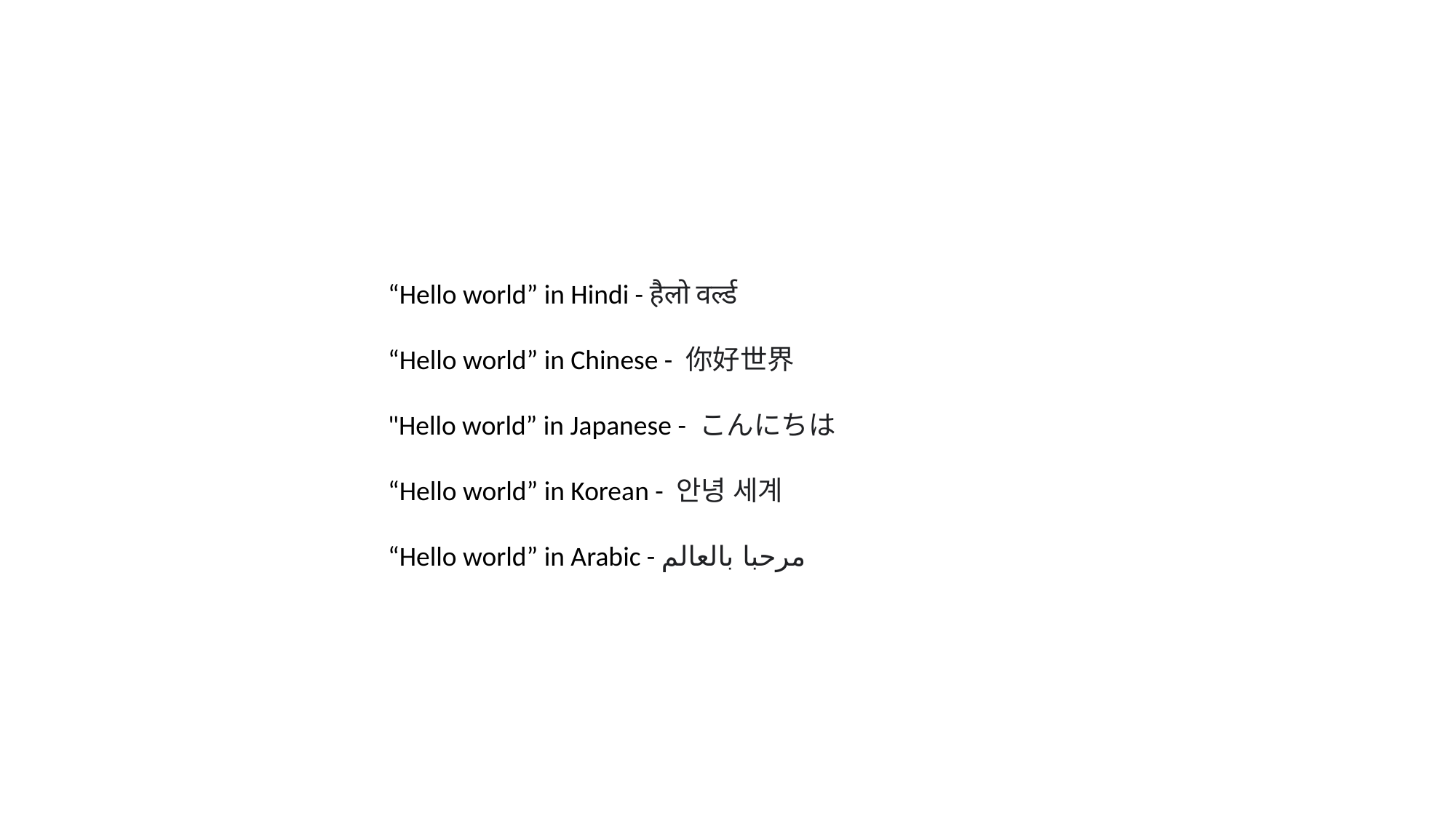

“Hello world” in Hindi - हैलो वर्ल्ड

“Hello world” in Chinese - 你好世界

"Hello world” in Japanese - こんにちは

“Hello world” in Korean - 안녕 세계

“Hello world” in Arabic - مرحبا بالعالم